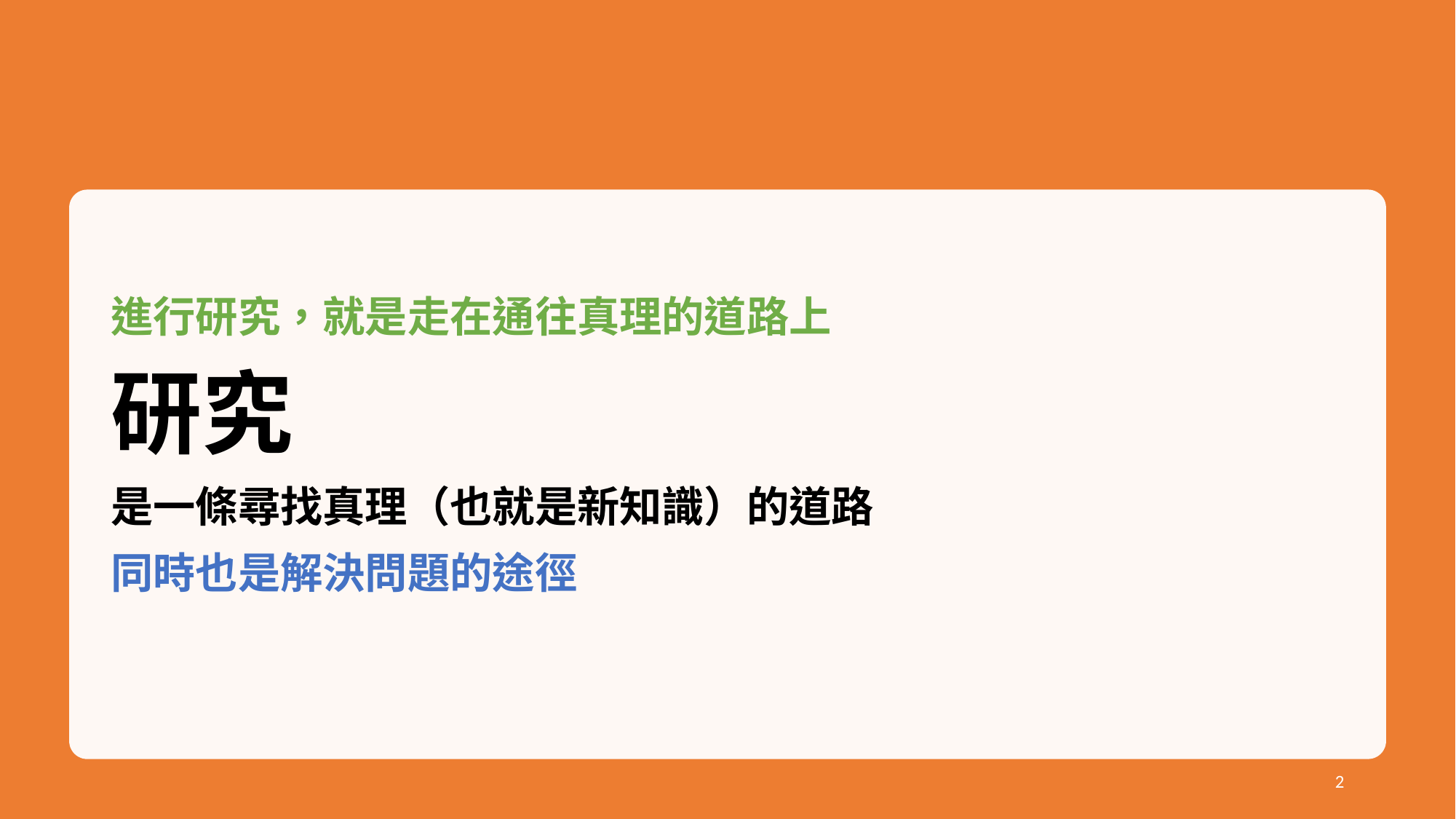

進行研究，就是走在通往真理的道路上
研究
是一條尋找真理（也就是新知識）的道路
同時也是解決問題的途徑
2